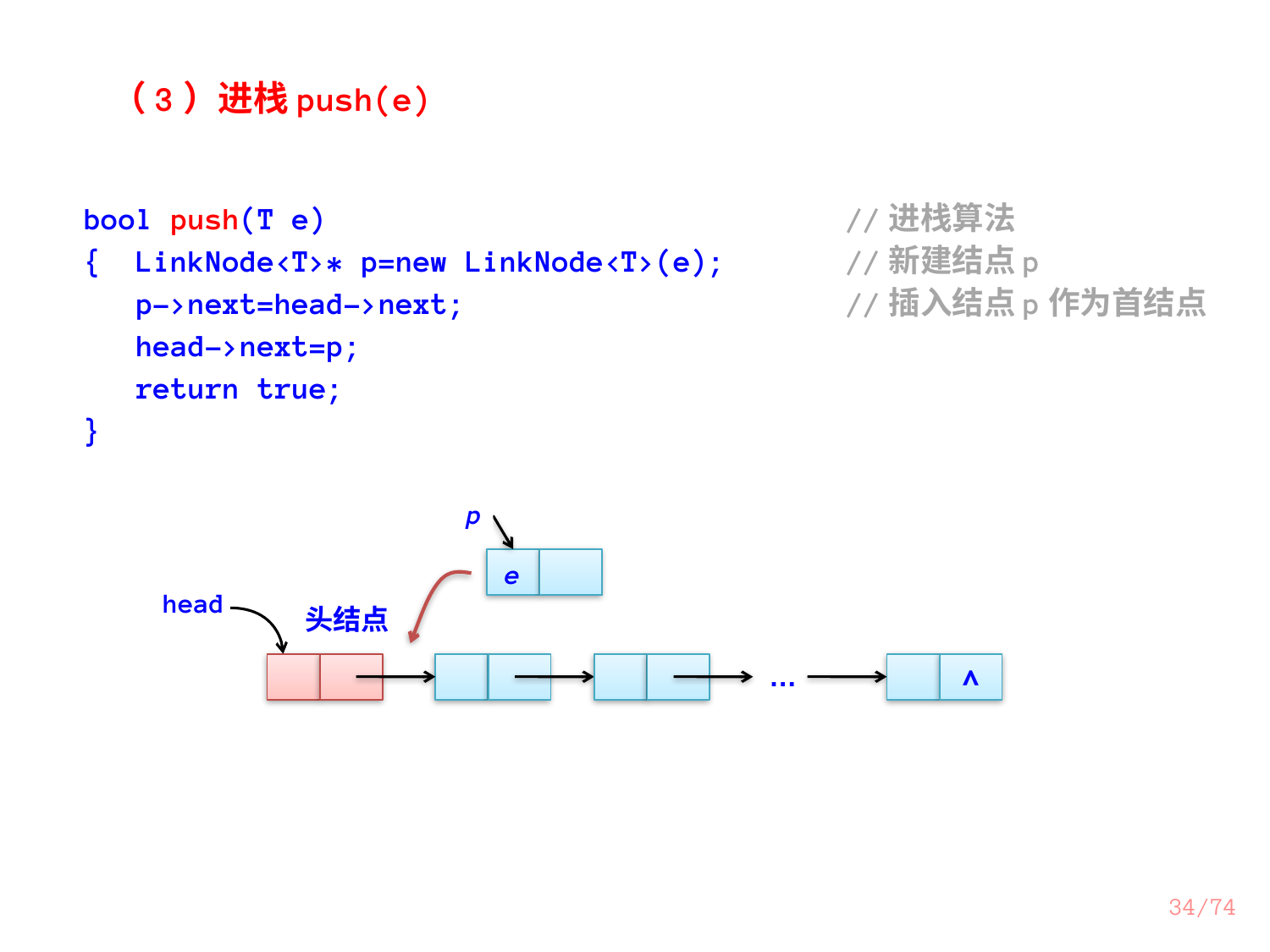

（3）进栈push(e)
bool push(T e)					//进栈算法
{  LinkNode<T>* p=new LinkNode<T>(e);	//新建结点p
   p->next=head->next;			//插入结点p作为首结点
   head->next=p;
   return true;
}
p
e

head
头结点

∧

…

34/74